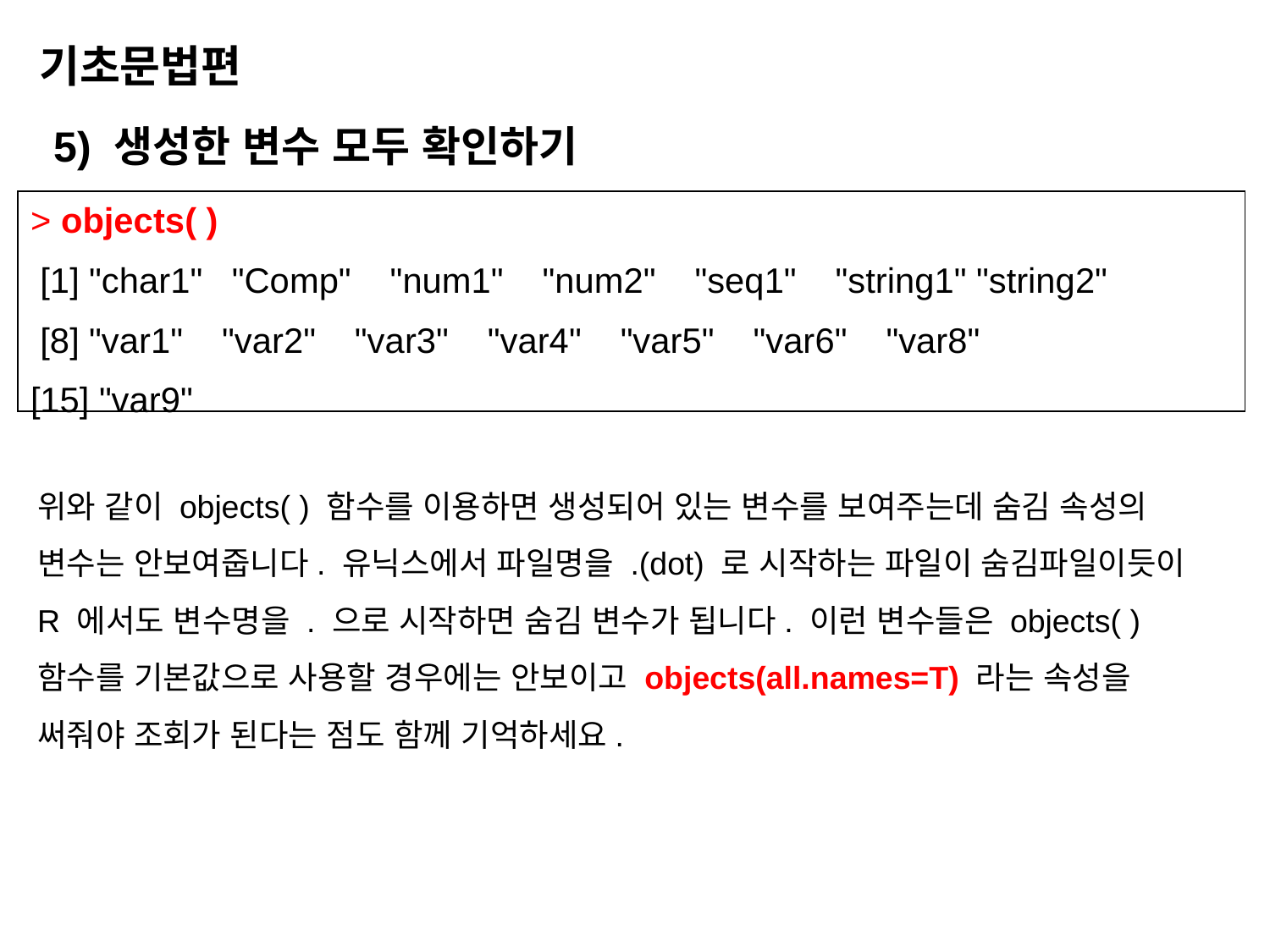

기초문법편
5) 생성한 변수 모두 확인하기
> objects( )
 [1] "char1"   "Comp"    "num1"    "num2"    "seq1"    "string1" "string2"
 [8] "var1"    "var2"    "var3"    "var4"    "var5"    "var6"    "var8"
[15] "var9"
위와 같이 objects( ) 함수를 이용하면 생성되어 있는 변수를 보여주는데 숨김 속성의 변수는 안보여줍니다. 유닉스에서 파일명을 .(dot) 로 시작하는 파일이 숨김파일이듯이 R 에서도 변수명을 . 으로 시작하면 숨김 변수가 됩니다. 이런 변수들은 objects( ) 함수를 기본값으로 사용할 경우에는 안보이고 objects(all.names=T) 라는 속성을 써줘야 조회가 된다는 점도 함께 기억하세요.